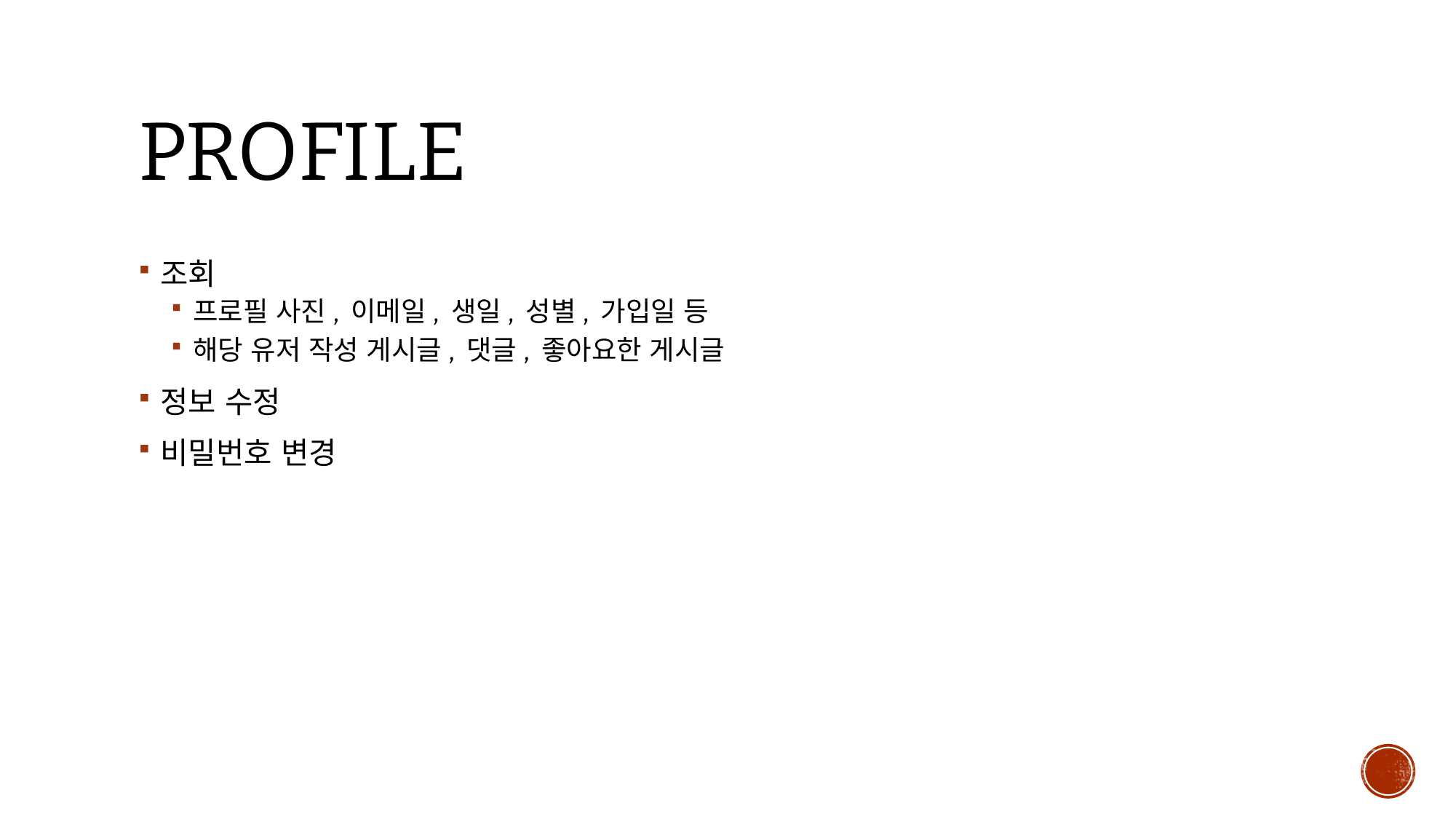

# Profile
조회
프로필 사진, 이메일, 생일, 성별, 가입일 등
해당 유저 작성 게시글, 댓글, 좋아요한 게시글
정보 수정
비밀번호 변경